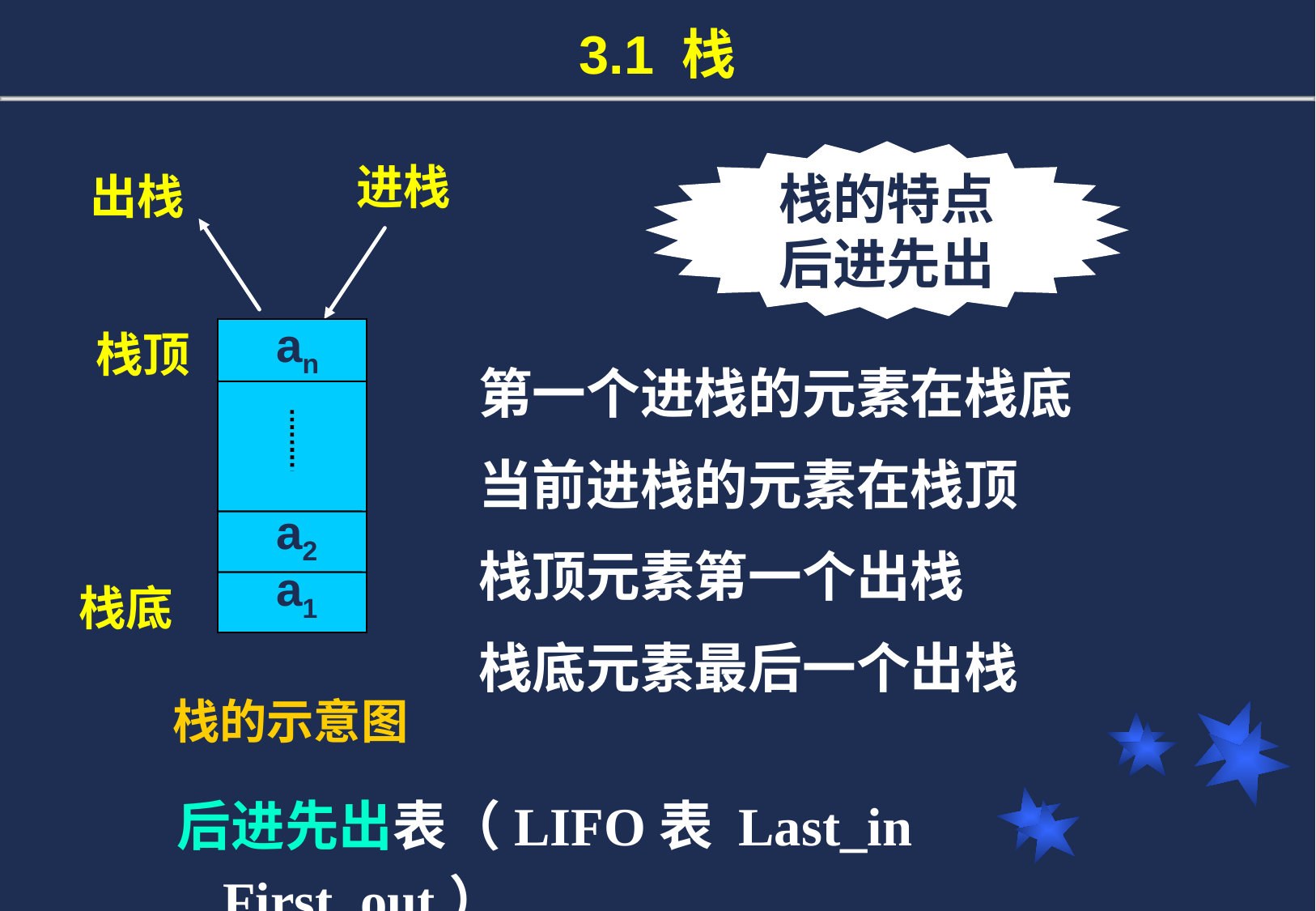

# 3.1 栈
栈的特点
后进先出
进栈

出栈

an
栈顶

a2

a1

栈底
栈的示意图
第一个进栈的元素在栈底
当前进栈的元素在栈顶
栈顶元素第一个出栈
栈底元素最后一个出栈
后进先出表（LIFO表 Last_in First_out）